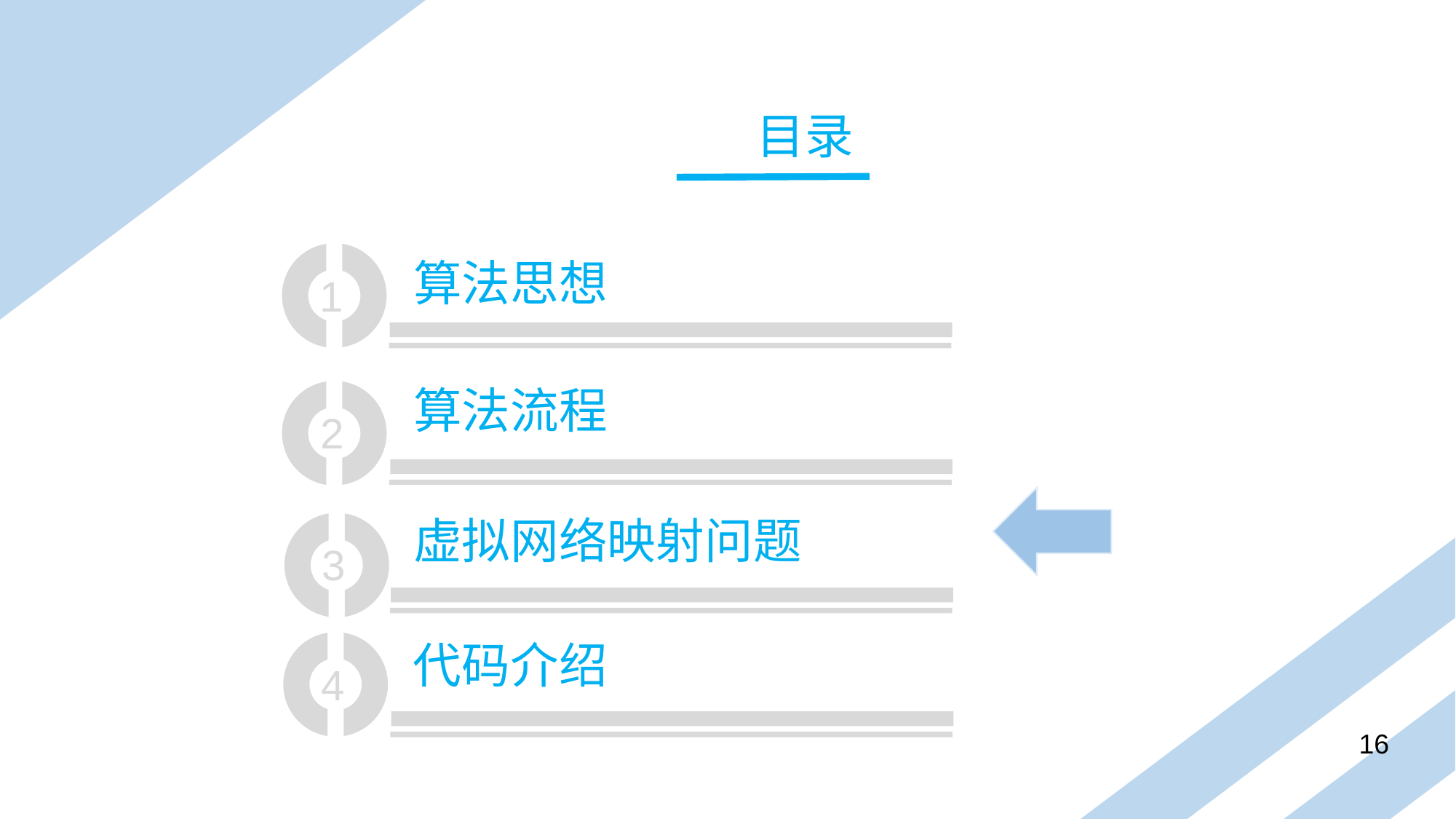

目录

1
算法思想

算法流程

2

虚拟网络映射问题

3

代码介绍

4

16